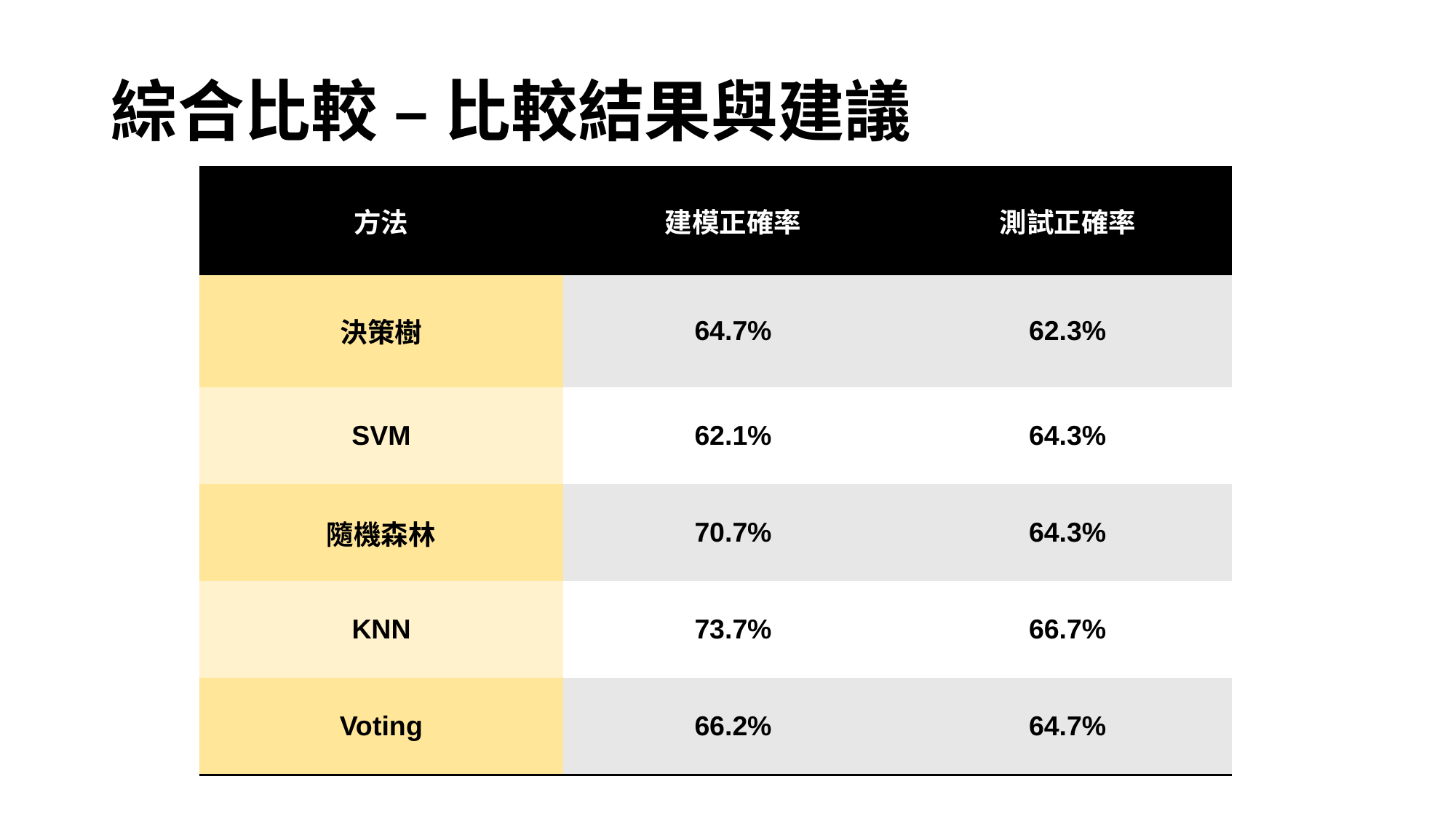

# 綜合比較 – 比較結果與建議
| 方法 | 建模正確率 | 測試正確率 |
| --- | --- | --- |
| 決策樹 | 64.7% | 62.3% |
| SVM | 62.1% | 64.3% |
| 隨機森林 | 70.7% | 64.3% |
| KNN | 73.7% | 66.7% |
| Voting | 66.2% | 64.7% |